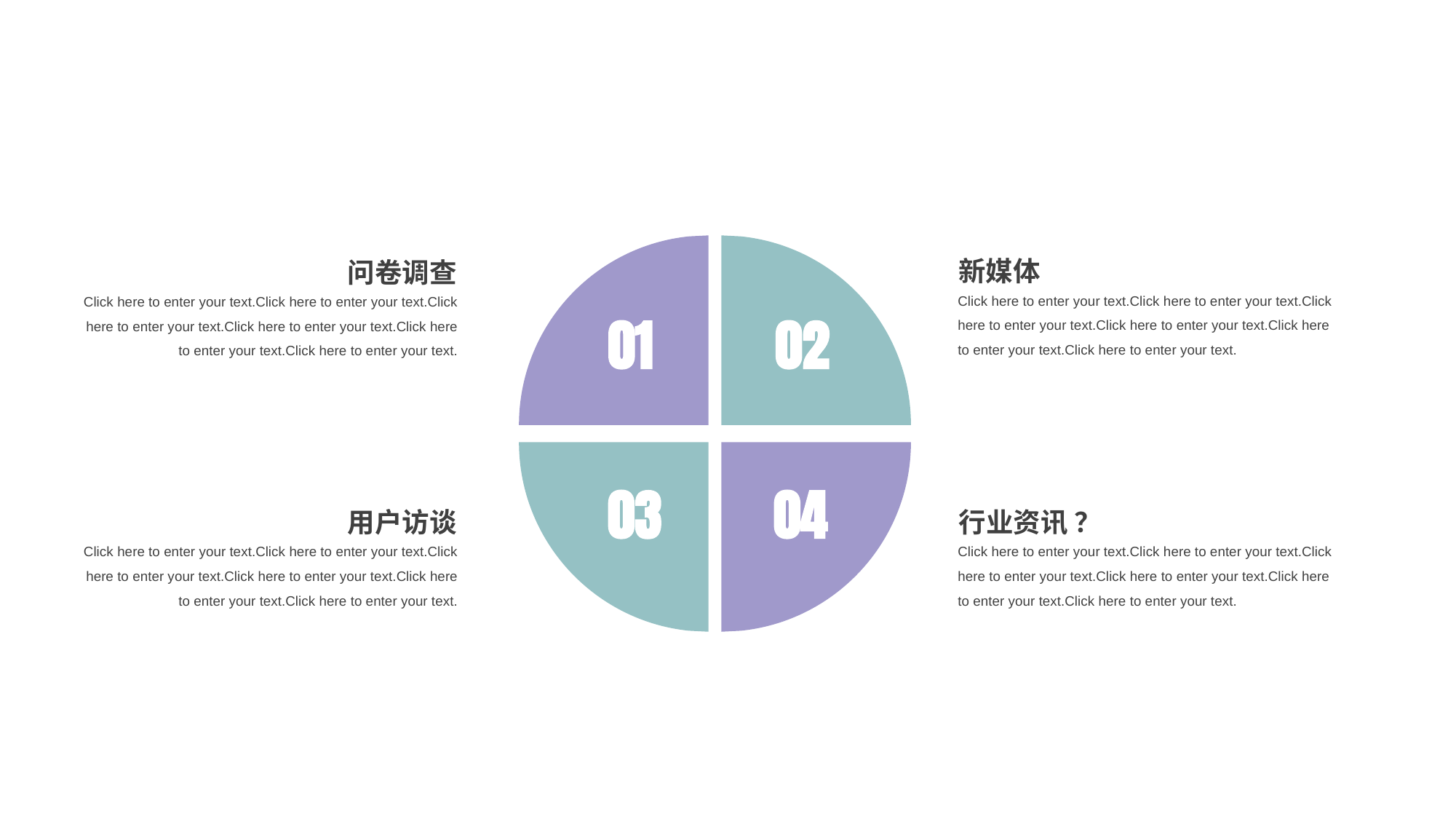

新媒体
问卷调查
Click here to enter your text.Click here to enter your text.Click here to enter your text.Click here to enter your text.Click here to enter your text.Click here to enter your text.
Click here to enter your text.Click here to enter your text.Click here to enter your text.Click here to enter your text.Click here to enter your text.Click here to enter your text.
01
02

03
04
用户访谈
行业资讯 ？
Click here to enter your text.Click here to enter your text.Click here to enter your text.Click here to enter your text.Click here to enter your text.Click here to enter your text.
Click here to enter your text.Click here to enter your text.Click here to enter your text.Click here to enter your text.Click here to enter your text.Click here to enter your text.